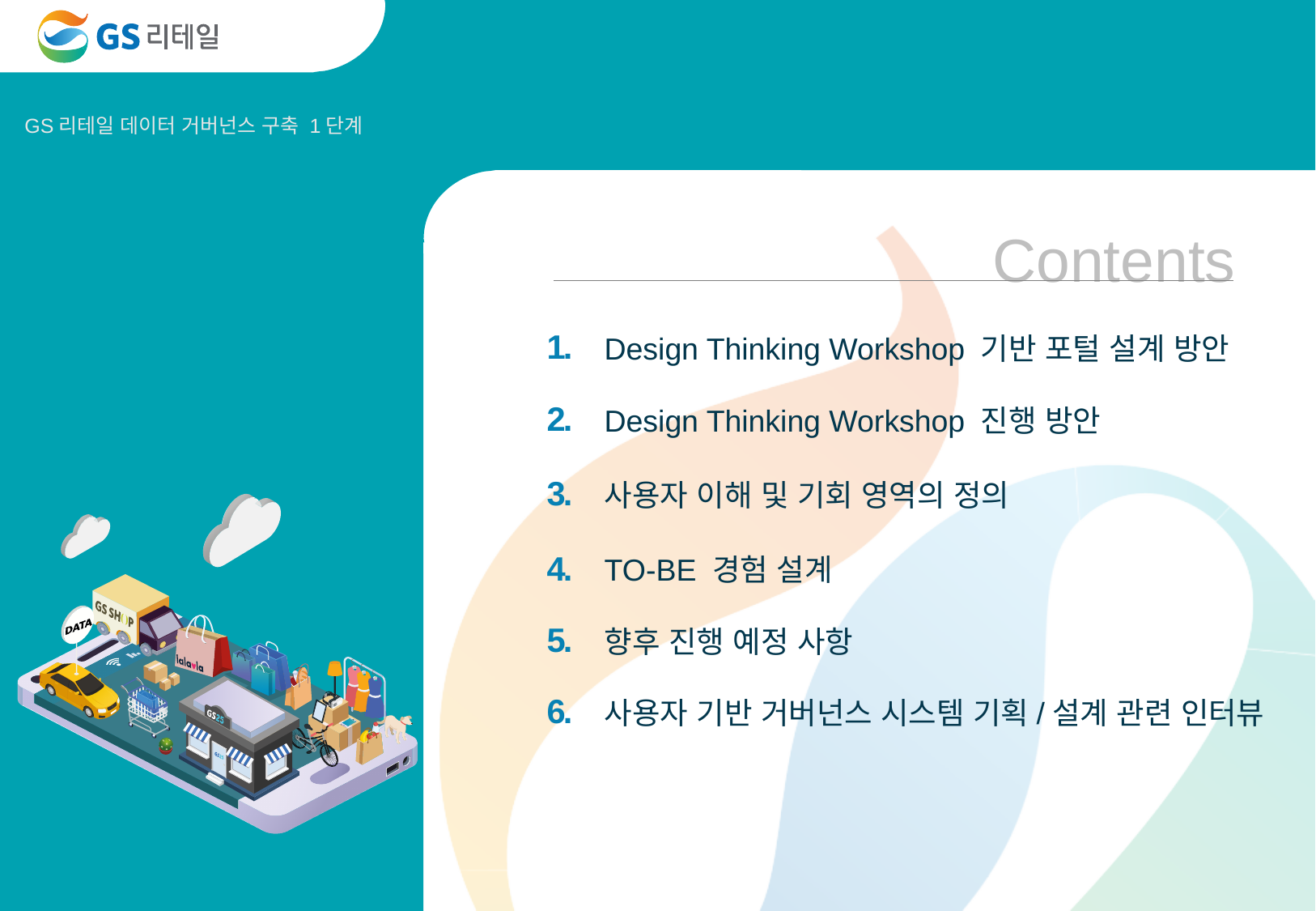

1.
Design Thinking Workshop 기반 포털 설계 방안
2.
Design Thinking Workshop 진행 방안
3.
사용자 이해 및 기회 영역의 정의
4.
TO-BE 경험 설계
5.
향후 진행 예정 사항
6.
사용자 기반 거버넌스 시스템 기획/설계 관련 인터뷰